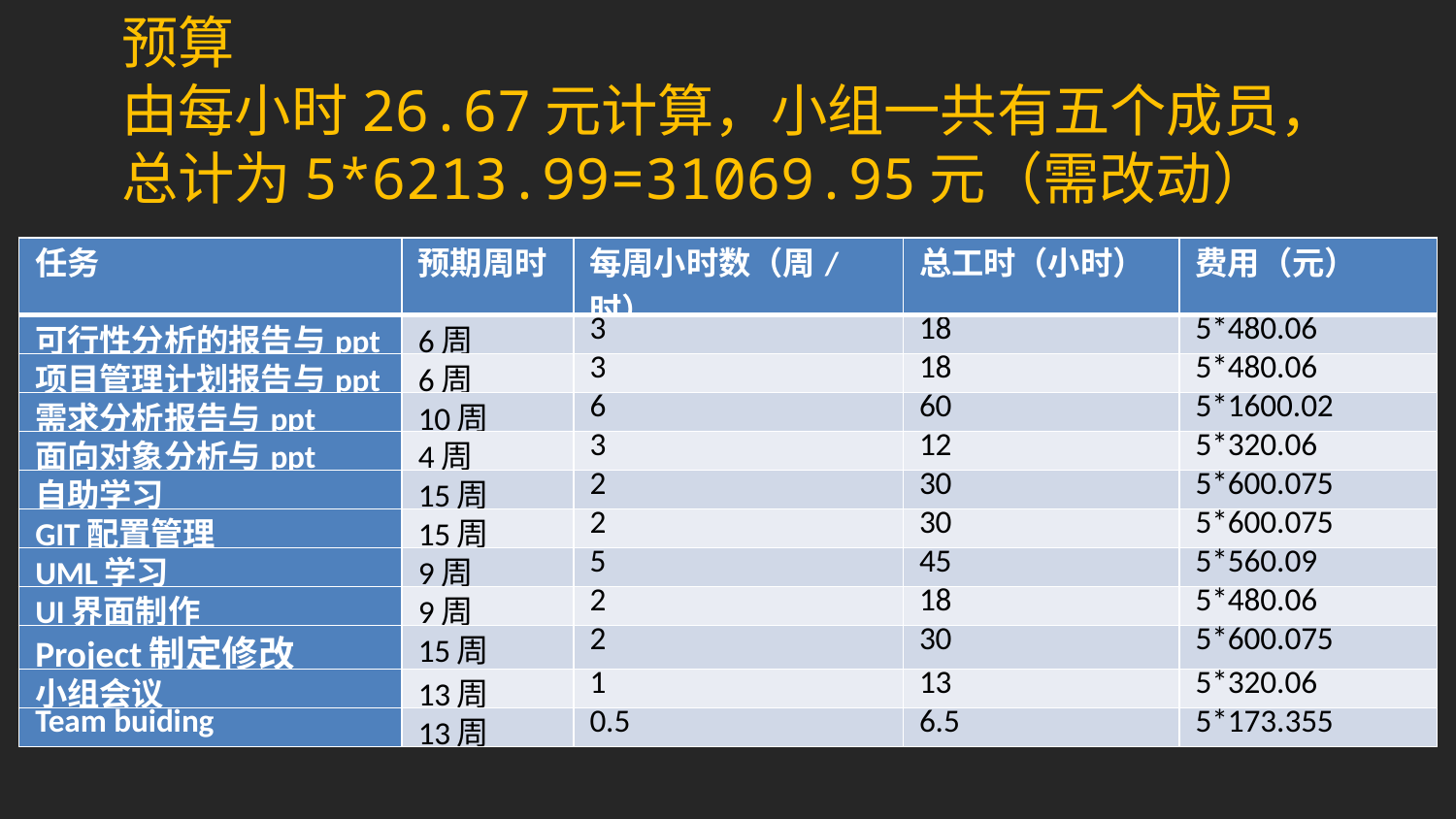

预算
由每小时26.67元计算，小组一共有五个成员，总计为5*6213.99=31069.95元（需改动）
| 任务 | 预期周时 | 每周小时数（周/时） | 总工时（小时） | 费用（元） |
| --- | --- | --- | --- | --- |
| 可行性分析的报告与ppt | 6周 | 3 | 18 | 5\*480.06 |
| 项目管理计划报告与ppt | 6周 | 3 | 18 | 5\*480.06 |
| 需求分析报告与ppt | 10周 | 6 | 60 | 5\*1600.02 |
| 面向对象分析与ppt | 4周 | 3 | 12 | 5\*320.06 |
| 自助学习 | 15周 | 2 | 30 | 5\*600.075 |
| GIT配置管理 | 15周 | 2 | 30 | 5\*600.075 |
| UML学习 | 9周 | 5 | 45 | 5\*560.09 |
| UI界面制作 | 9周 | 2 | 18 | 5\*480.06 |
| Project制定修改 | 15周 | 2 | 30 | 5\*600.075 |
| 小组会议 | 13周 | 1 | 13 | 5\*320.06 |
| Team buiding | 13周 | 0.5 | 6.5 | 5\*173.355 |